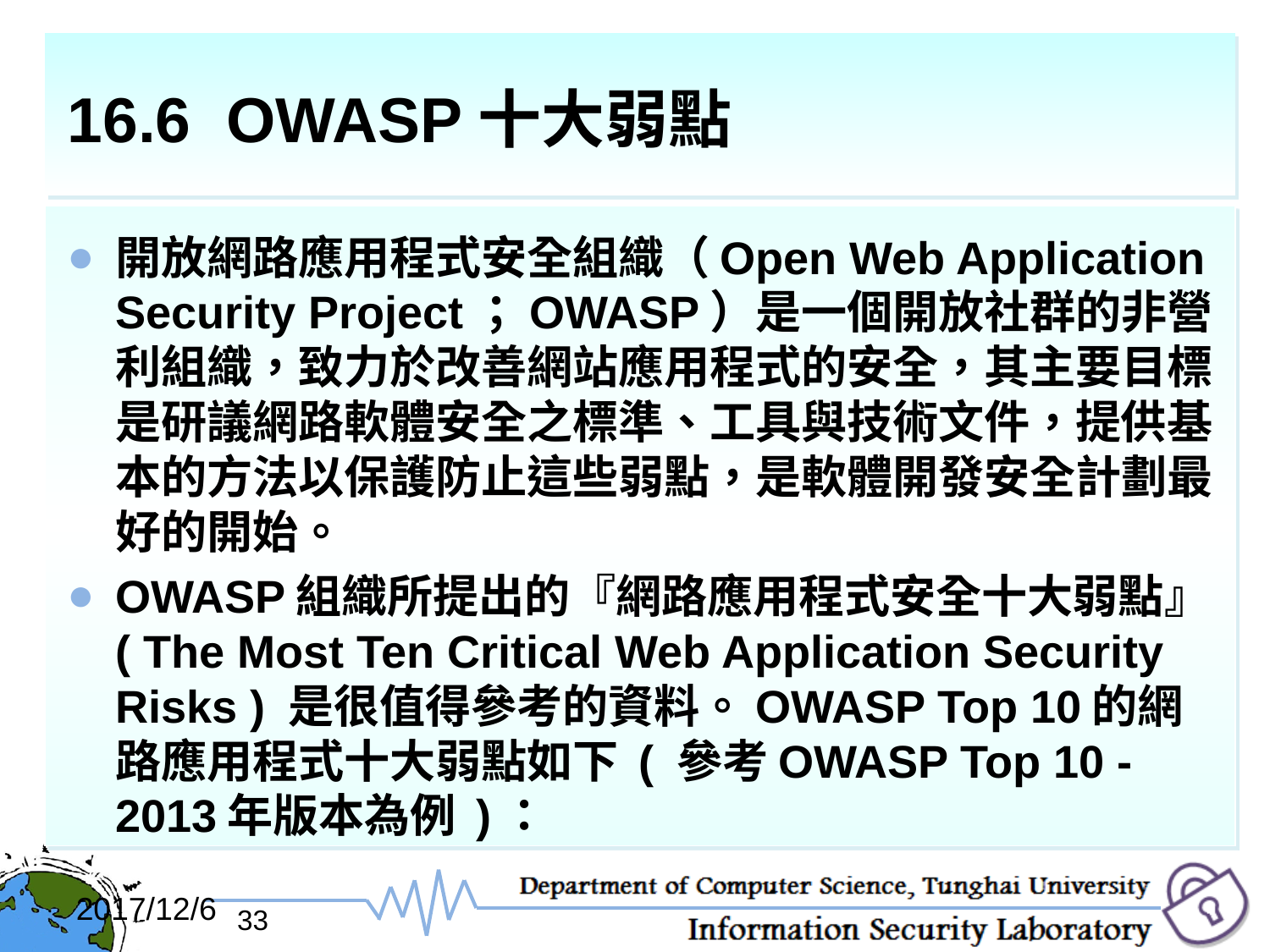

# 16.6  OWASP十大弱點
開放網路應用程式安全組織（Open Web Application Security Project；OWASP）是一個開放社群的非營利組織，致力於改善網站應用程式的安全，其主要目標是研議網路軟體安全之標準、工具與技術文件，提供基本的方法以保護防止這些弱點，是軟體開發安全計劃最好的開始。
OWASP組織所提出的『網路應用程式安全十大弱點』 ( The Most Ten Critical Web Application Security Risks ) 是很值得參考的資料。OWASP Top 10的網路應用程式十大弱點如下 ( 參考OWASP Top 10 - 2013年版本為例 )：

2017/12/6
33